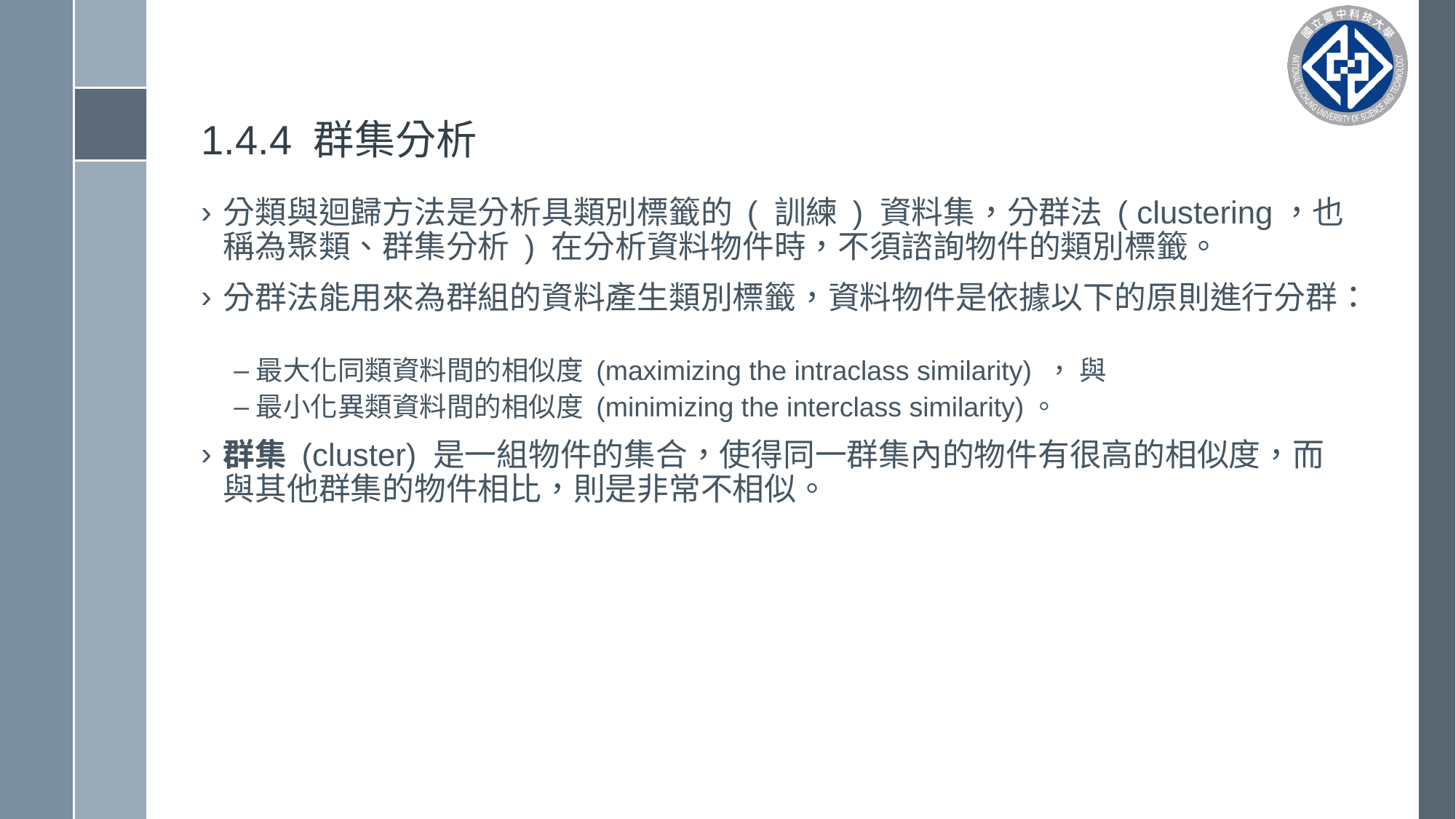

# 1.4.4 群集分析
分類與迴歸方法是分析具類別標籤的 ( 訓練 ) 資料集，分群法 ( clustering，也稱為聚類、群集分析 ) 在分析資料物件時，不須諮詢物件的類別標籤。
分群法能用來為群組的資料產生類別標籤，資料物件是依據以下的原則進行分群：
最大化同類資料間的相似度 (maximizing the intraclass similarity) ， 與
最小化異類資料間的相似度 (minimizing the interclass similarity)。
群集 (cluster) 是一組物件的集合，使得同一群集內的物件有很高的相似度，而與其他群集的物件相比，則是非常不相似。